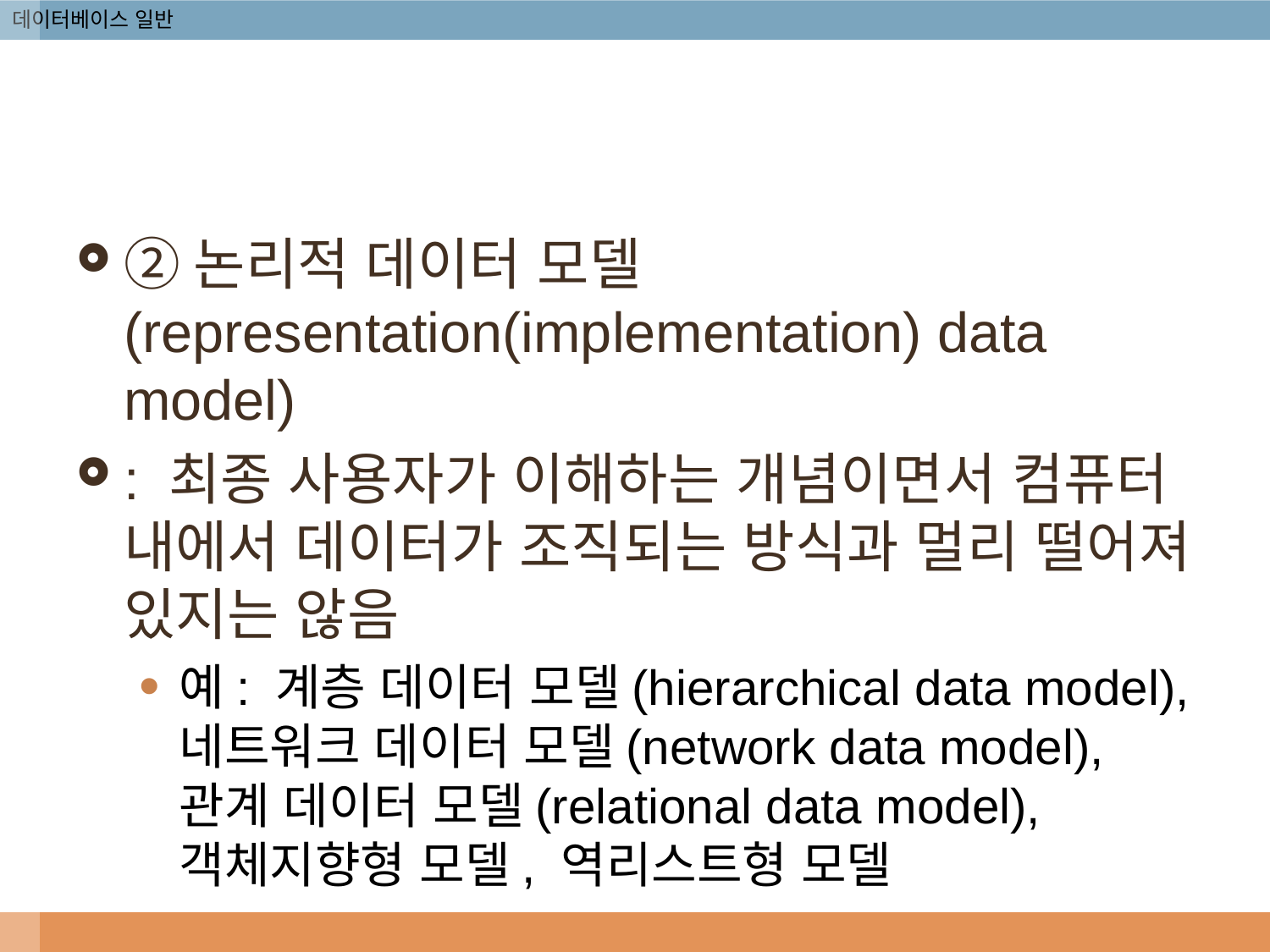

#
②논리적 데이터 모델(representation(implementation) data model)
: 최종 사용자가 이해하는 개념이면서 컴퓨터 내에서 데이터가 조직되는 방식과 멀리 떨어져 있지는 않음
예: 계층 데이터 모델(hierarchical data model), 네트워크 데이터 모델(network data model), 관계 데이터 모델(relational data model), 객체지향형 모델, 역리스트형 모델